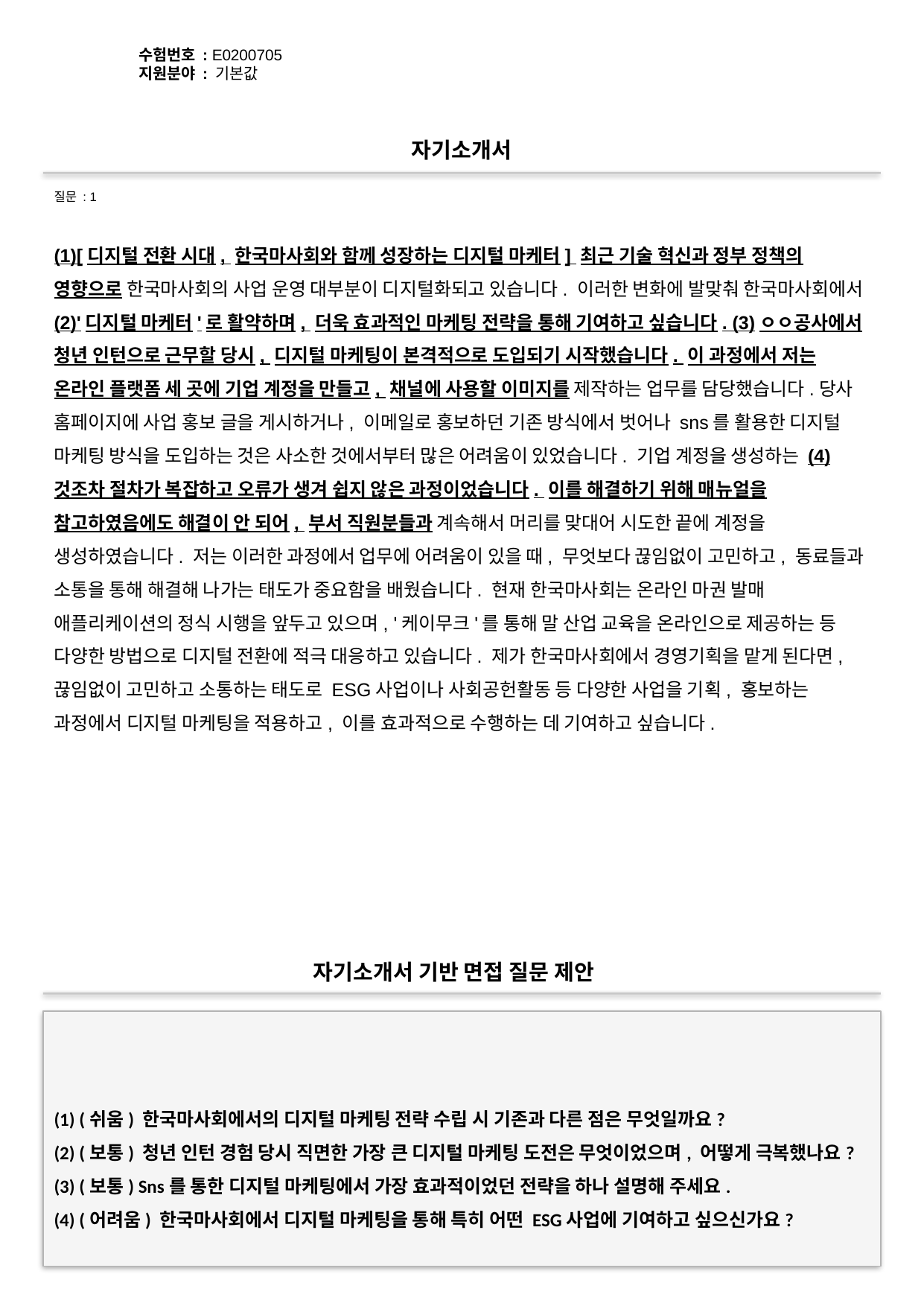

수험번호 : E0200705
지원분야 : 기본값
#

자기소개서

질문 : 1

(1)[디지털 전환 시대, 한국마사회와 함께 성장하는 디지털 마케터] 최근 기술 혁신과 정부 정책의 영향으로 한국마사회의 사업 운영 대부분이 디지털화되고 있습니다. 이러한 변화에 발맞춰 한국마사회에서 (2)'디지털 마케터'로 활약하며, 더욱 효과적인 마케팅 전략을 통해 기여하고 싶습니다. (3)ㅇㅇ공사에서 청년 인턴으로 근무할 당시, 디지털 마케팅이 본격적으로 도입되기 시작했습니다. 이 과정에서 저는 온라인 플랫폼 세 곳에 기업 계정을 만들고, 채널에 사용할 이미지를 제작하는 업무를 담당했습니다.당사 홈페이지에 사업 홍보 글을 게시하거나, 이메일로 홍보하던 기존 방식에서 벗어나 sns를 활용한 디지털 마케팅 방식을 도입하는 것은 사소한 것에서부터 많은 어려움이 있었습니다. 기업 계정을 생성하는 (4)것조차 절차가 복잡하고 오류가 생겨 쉽지 않은 과정이었습니다. 이를 해결하기 위해 매뉴얼을 참고하였음에도 해결이 안 되어, 부서 직원분들과 계속해서 머리를 맞대어 시도한 끝에 계정을 생성하였습니다. 저는 이러한 과정에서 업무에 어려움이 있을 때, 무엇보다 끊임없이 고민하고, 동료들과 소통을 통해 해결해 나가는 태도가 중요함을 배웠습니다. 현재 한국마사회는 온라인 마권 발매 애플리케이션의 정식 시행을 앞두고 있으며, '케이무크'를 통해 말 산업 교육을 온라인으로 제공하는 등 다양한 방법으로 디지털 전환에 적극 대응하고 있습니다. 제가 한국마사회에서 경영기획을 맡게 된다면, 끊임없이 고민하고 소통하는 태도로 ESG사업이나 사회공헌활동 등 다양한 사업을 기획, 홍보하는 과정에서 디지털 마케팅을 적용하고, 이를 효과적으로 수행하는 데 기여하고 싶습니다.

자기소개서 기반 면접 질문 제안

(1) (쉬움) 한국마사회에서의 디지털 마케팅 전략 수립 시 기존과 다른 점은 무엇일까요?
(2) (보통) 청년 인턴 경험 당시 직면한 가장 큰 디지털 마케팅 도전은 무엇이었으며, 어떻게 극복했나요?
(3) (보통) Sns를 통한 디지털 마케팅에서 가장 효과적이었던 전략을 하나 설명해 주세요.
(4) (어려움) 한국마사회에서 디지털 마케팅을 통해 특히 어떤 ESG사업에 기여하고 싶으신가요?